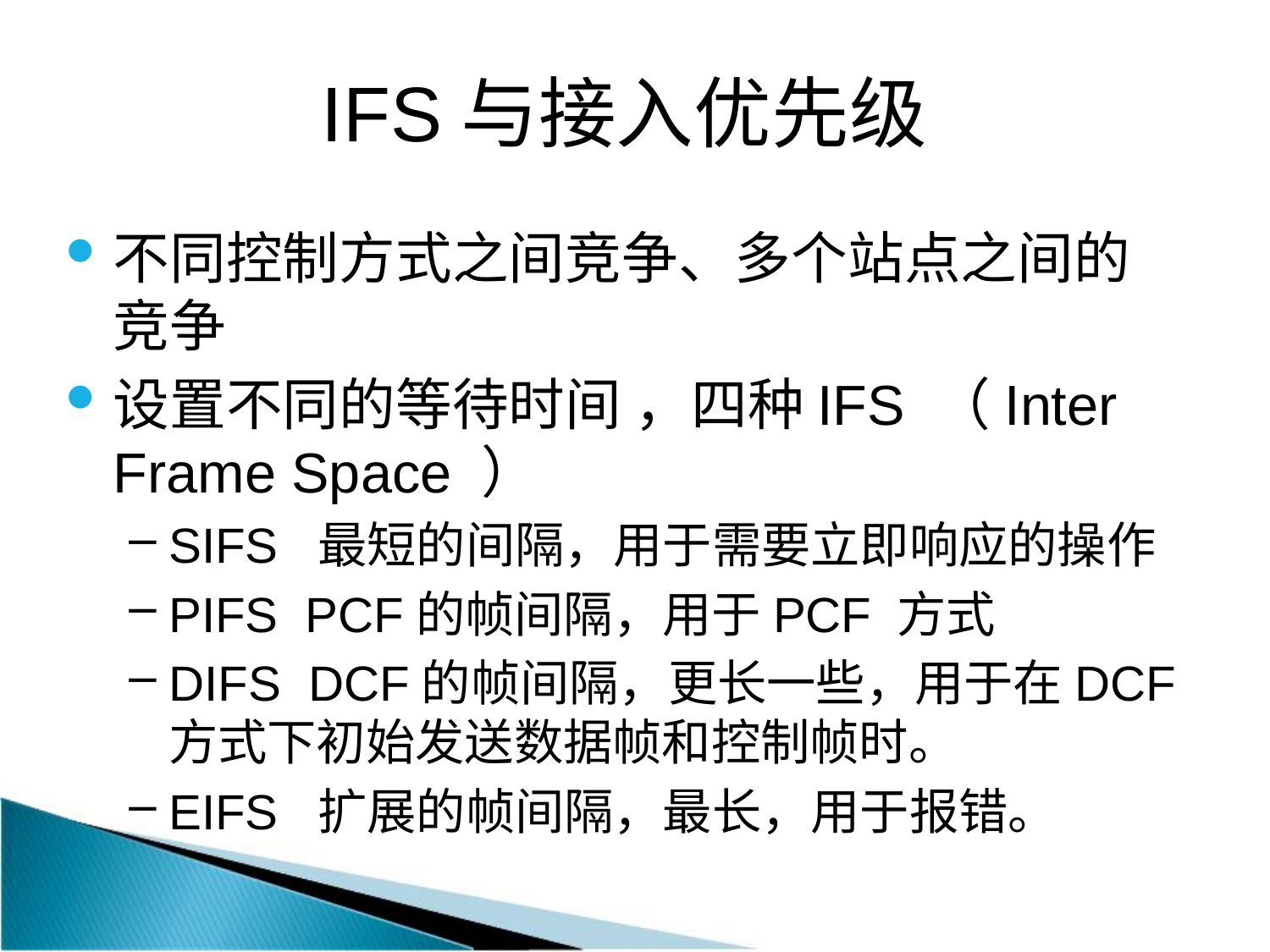

IFS与接入优先级
不同控制方式之间竞争、多个站点之间的竞争
设置不同的等待时间 ，四种IFS （Inter Frame Space ）
SIFS  最短的间隔，用于需要立即响应的操作
PIFS  PCF的帧间隔，用于PCF 方式
DIFS  DCF的帧间隔，更长一些，用于在DCF方式下初始发送数据帧和控制帧时。
EIFS  扩展的帧间隔，最长，用于报错。